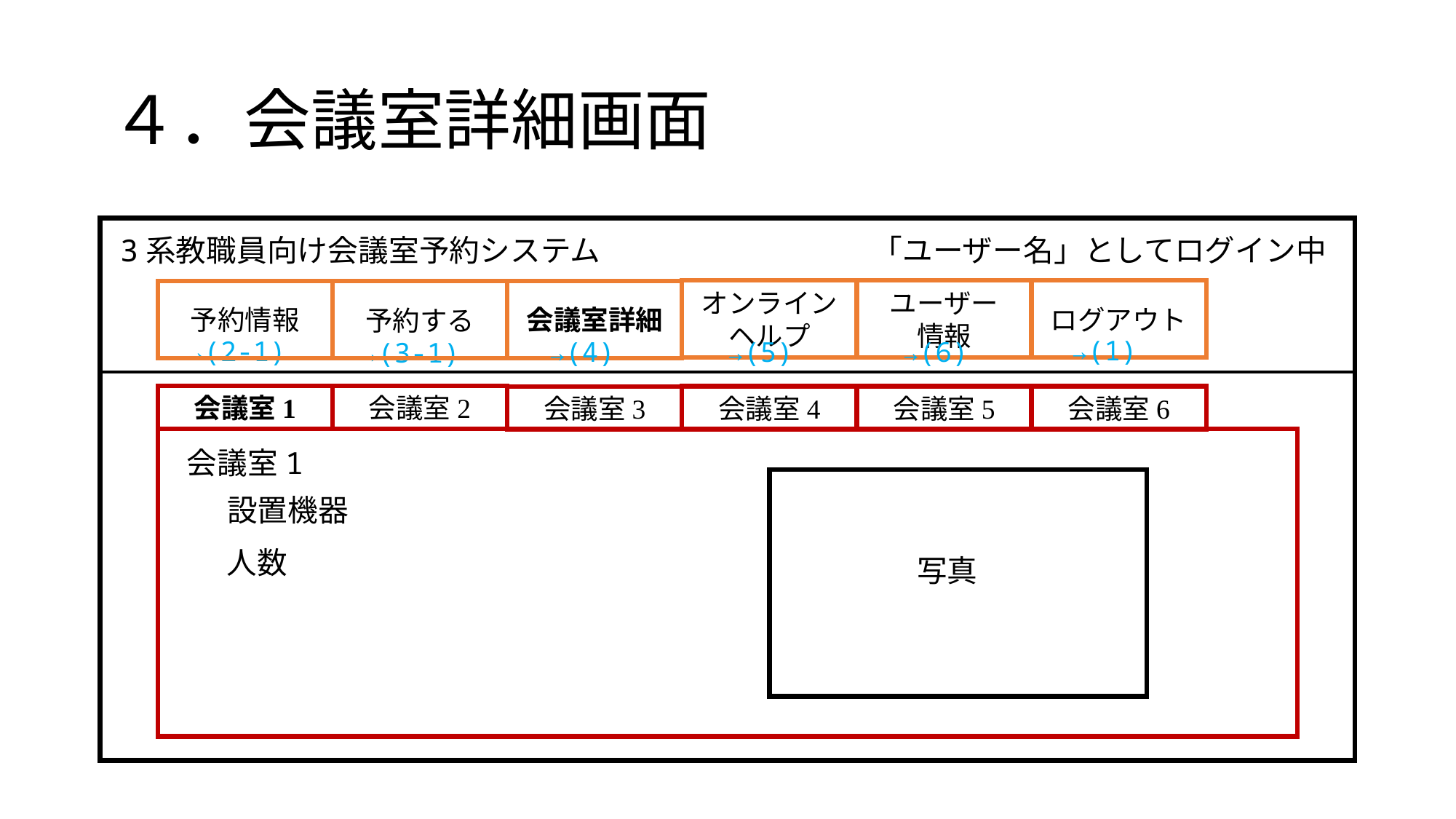

# ４．会議室詳細画面

3系教職員向け会議室予約システム
「ユーザー名」としてログイン中
ユーザー
情報
ログアウト
オンラインヘルプ
予約情報
会議室詳細
予約する
→(1)
→(2-1)
→(4)
→(5)
→(6)
→(3-1)
会議室1
会議室2
会議室4
会議室5
会議室6
会議室3

会議室1

設置機器
人数
写真